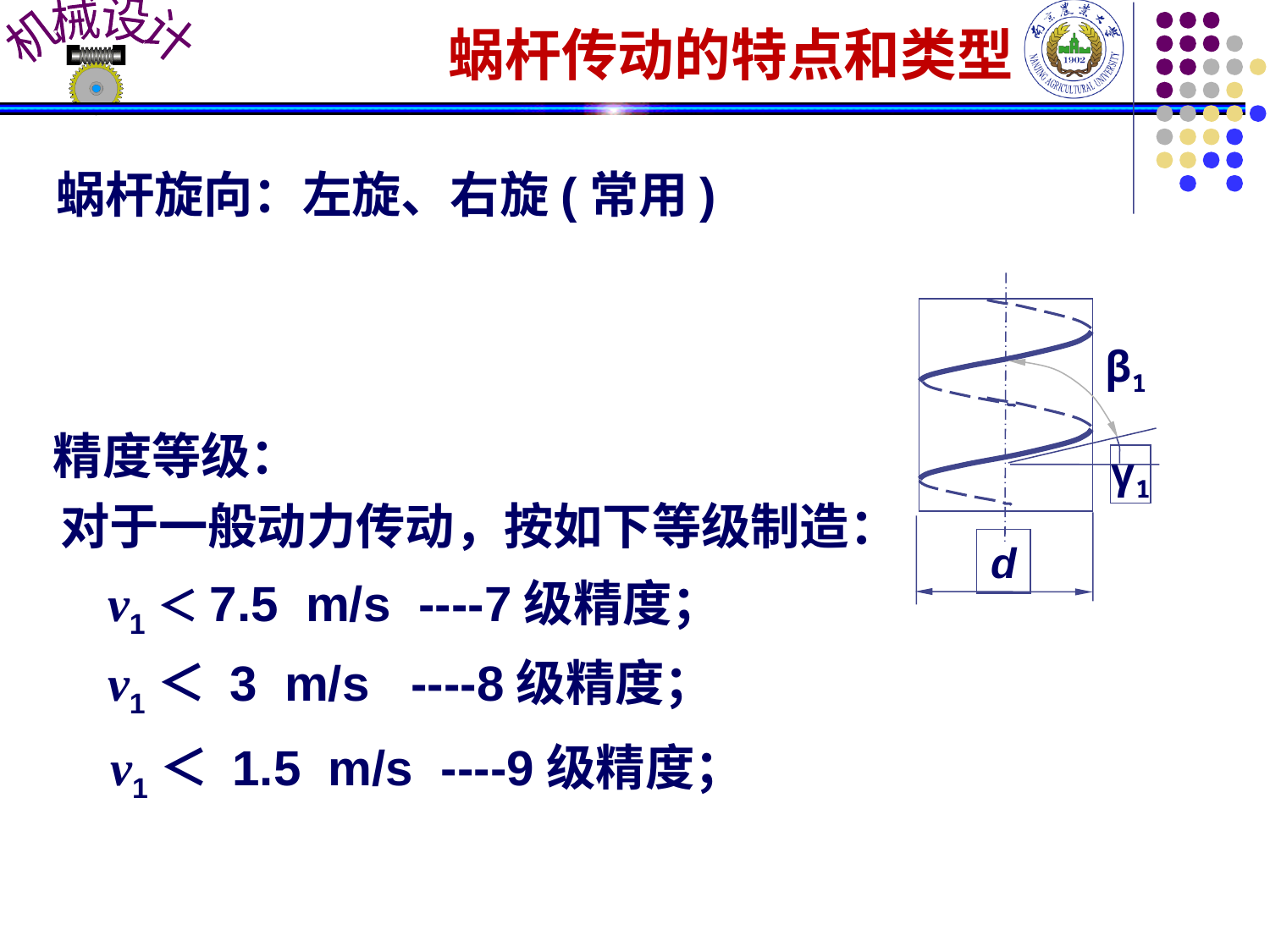

蜗杆传动的特点和类型
蜗杆旋向：左旋、右旋(常用)

d

β1

精度等级：

γ1

对于一般动力传动，按如下等级制造：
v1＜7.5  m/s  ----7级精度；
v1＜ 3  m/s   ----8级精度；
v1＜ 1.5  m/s  ----9级精度；